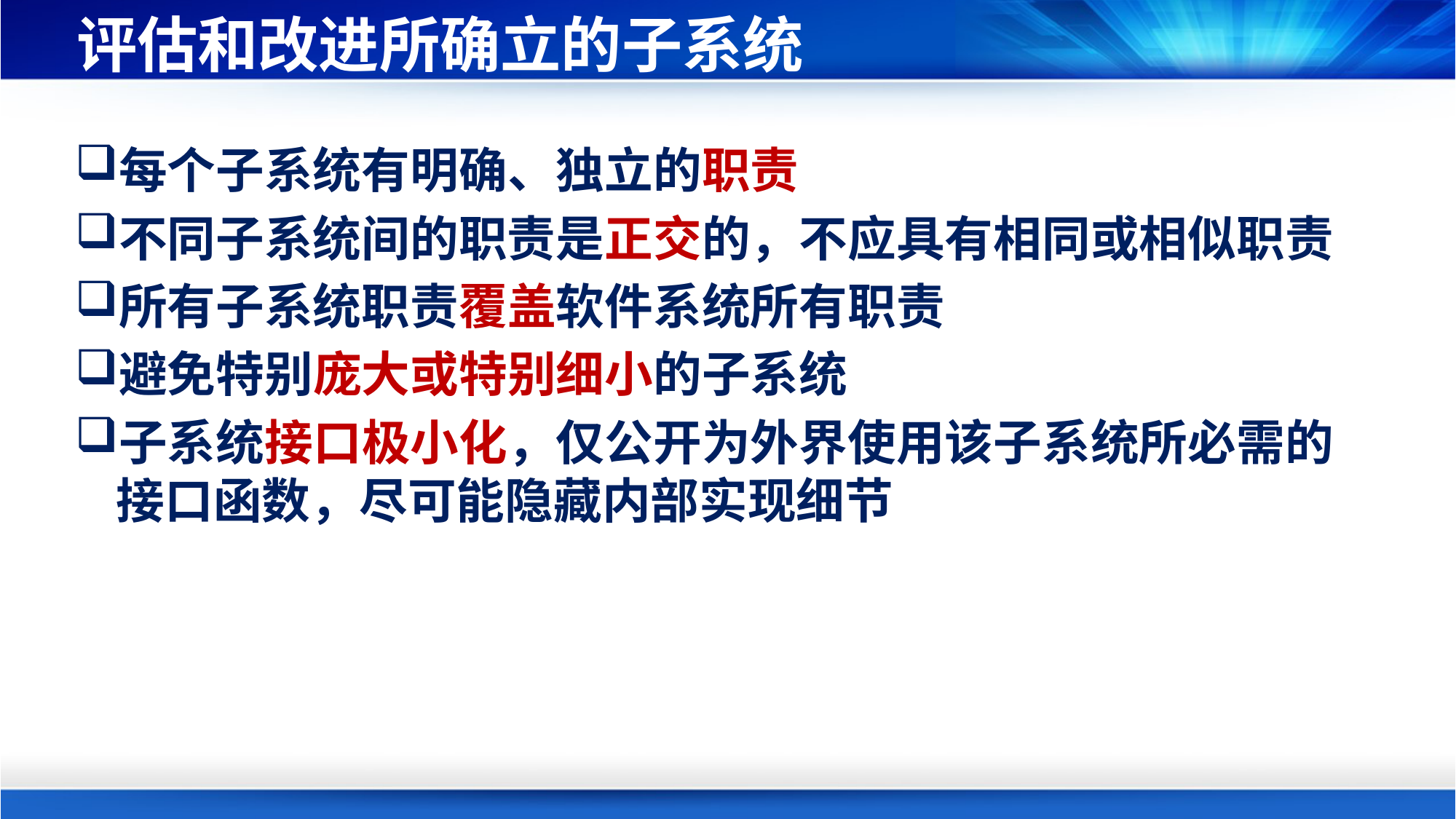

# 评估和改进所确立的子系统
每个子系统有明确、独立的职责
不同子系统间的职责是正交的，不应具有相同或相似职责
所有子系统职责覆盖软件系统所有职责
避免特别庞大或特别细小的子系统
子系统接口极小化，仅公开为外界使用该子系统所必需的接口函数，尽可能隐藏内部实现细节